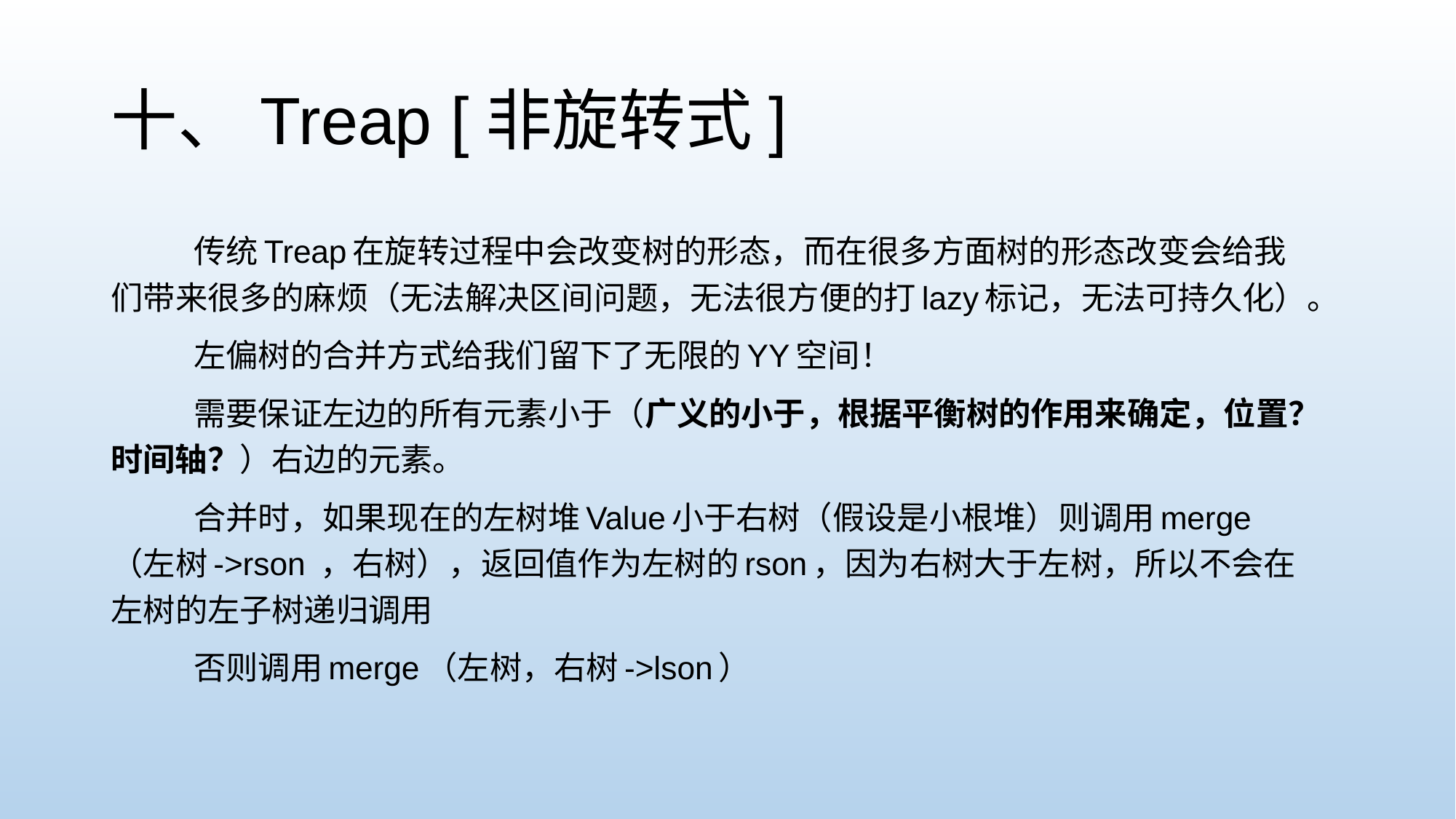

# 十、Treap [非旋转式]
	传统Treap在旋转过程中会改变树的形态，而在很多方面树的形态改变会给我们带来很多的麻烦（无法解决区间问题，无法很方便的打lazy标记，无法可持久化）。
	左偏树的合并方式给我们留下了无限的YY空间！
	需要保证左边的所有元素小于（广义的小于，根据平衡树的作用来确定，位置？时间轴？）右边的元素。
	合并时，如果现在的左树堆Value小于右树（假设是小根堆）则调用merge（左树->rson ，右树），返回值作为左树的rson，因为右树大于左树，所以不会在左树的左子树递归调用
	否则调用merge（左树，右树->lson）